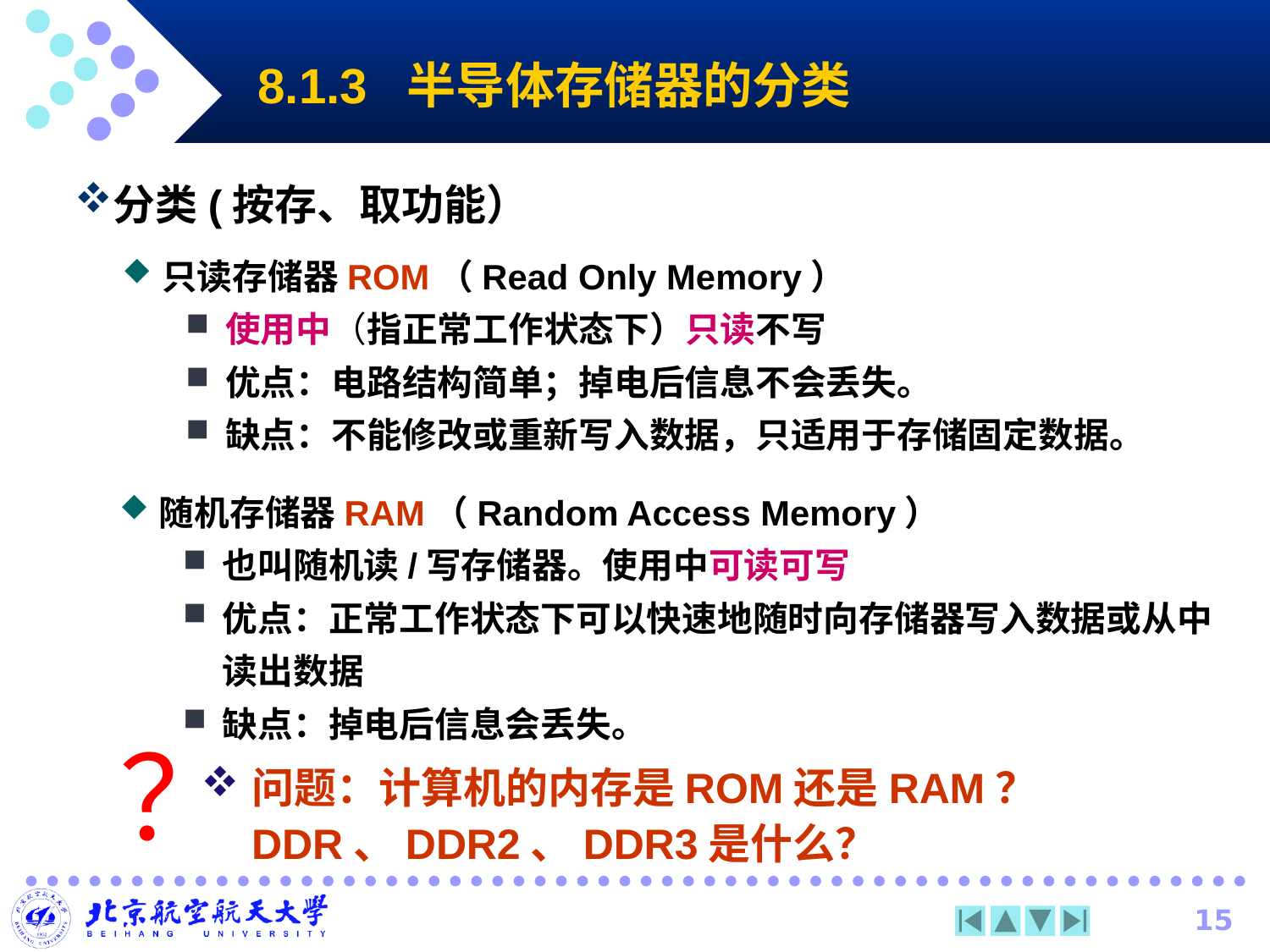

# 8.1.3  半导体存储器的分类
分类(按存、取功能）
只读存储器ROM（Read Only Memory）
使用中（指正常工作状态下）只读不写
优点：电路结构简单；掉电后信息不会丢失。
缺点：不能修改或重新写入数据，只适用于存储固定数据。
随机存储器RAM（Random Access Memory）
也叫随机读/写存储器。使用中可读可写
优点：正常工作状态下可以快速地随时向存储器写入数据或从中读出数据
缺点：掉电后信息会丢失。
？
问题：计算机的内存是ROM还是RAM？DDR、DDR2、DDR3是什么？
15